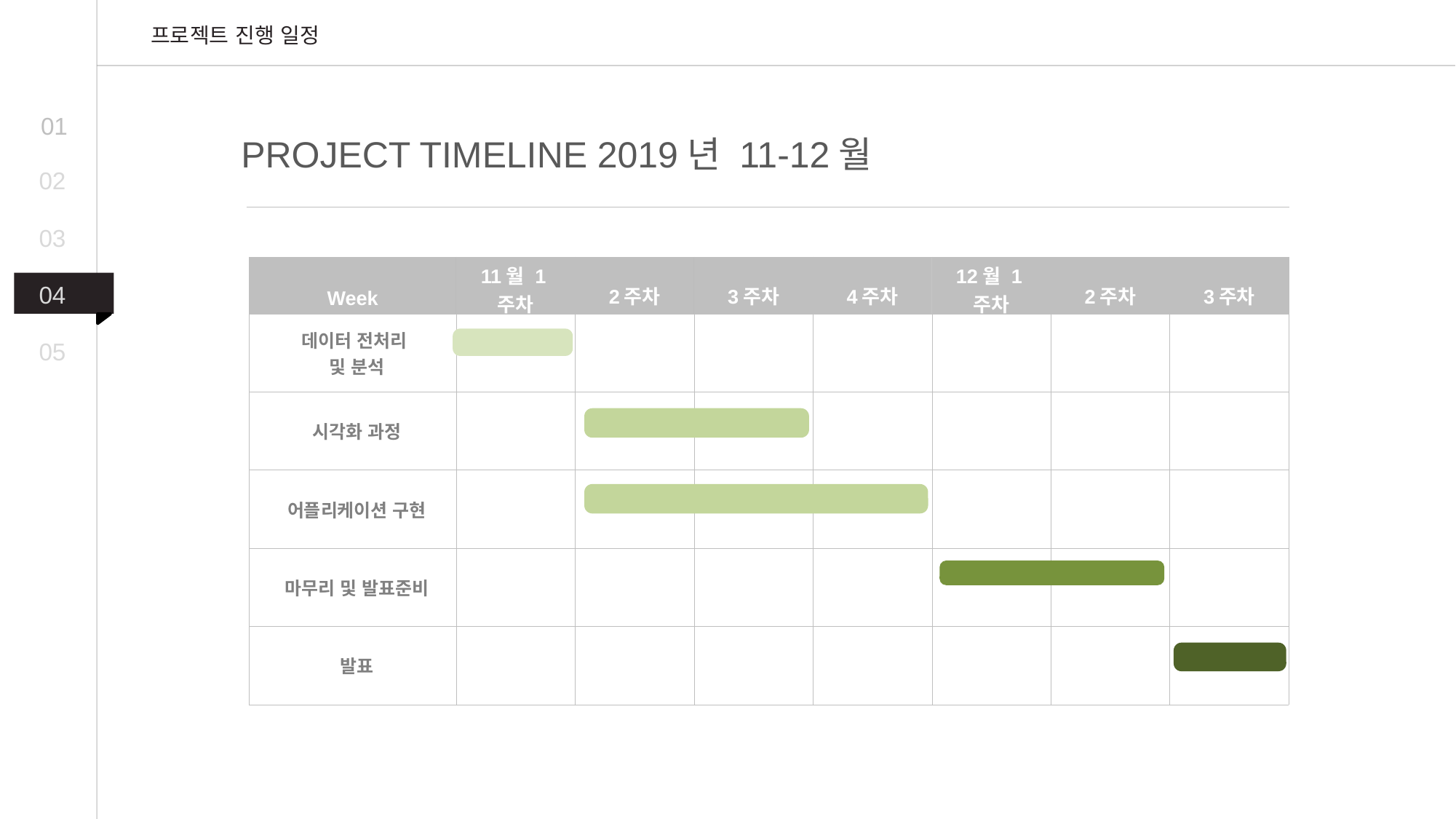

프로젝트 진행 일정
01
PROJECT TIMELINE 2019년 11-12월
02
03
| Week | 11월 1주차 | 2주차 | 3주차 | 4주차 | 12월 1주차 | 2주차 | 3주차 |
| --- | --- | --- | --- | --- | --- | --- | --- |
| 데이터 전처리 및 분석 |  |  |  |  |  |  |  |
| 시각화 과정 |  |  |  |  |  |  |  |
| 어플리케이션 구현 |  |  |  |  |  |  |  |
| 마무리 및 발표준비 |  |  |  |  |  |  |  |
| 발표 |  |  |  |  |  |  |  |

04

05